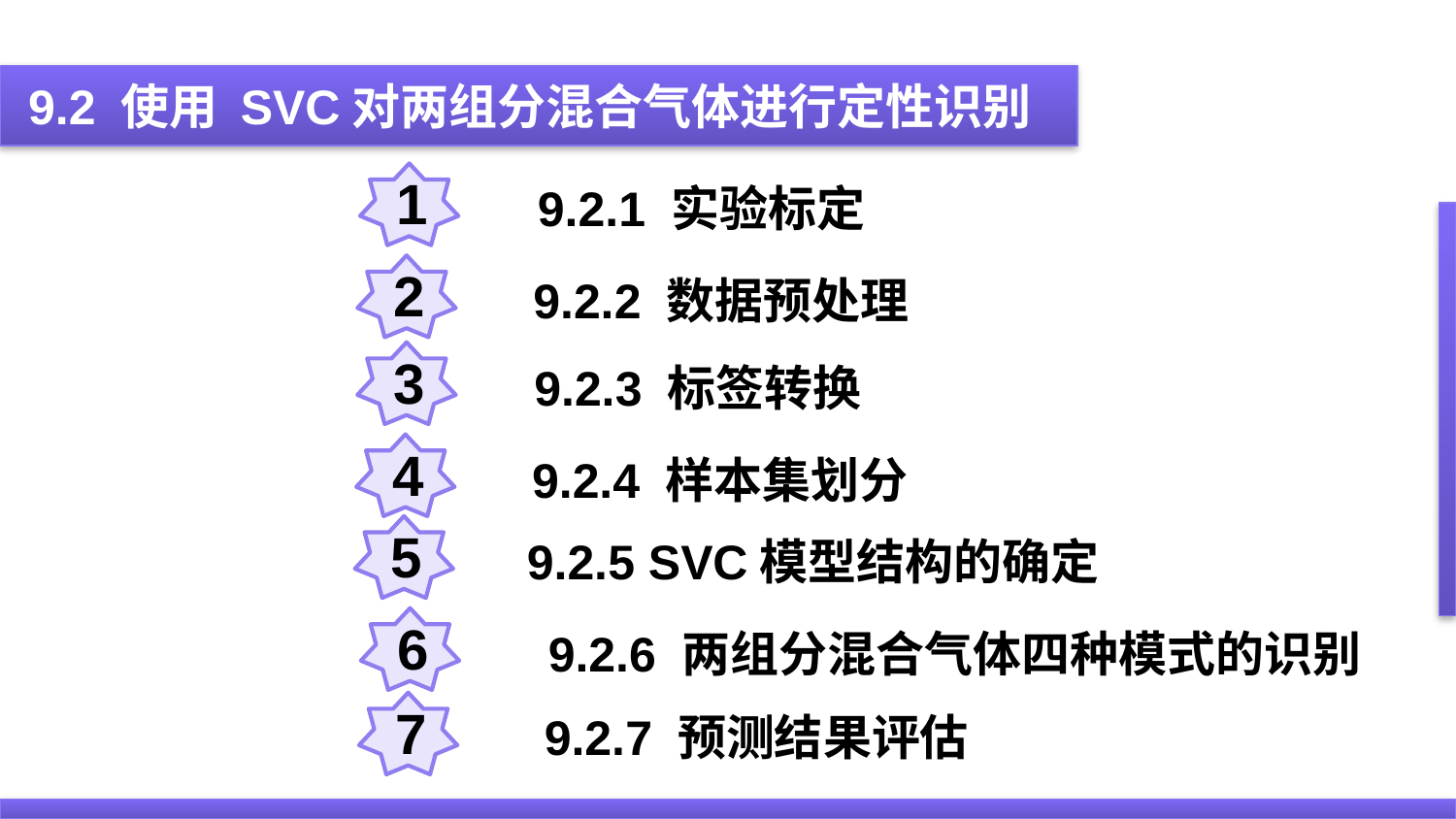

9.2 使用 SVC对两组分混合气体进行定性识别
1
9.2.1 实验标定
2
9.2.2 数据预处理
3
9.2.3 标签转换
4
9.2.4 样本集划分
5
9.2.5 SVC模型结构的确定
6
9.2.6 两组分混合气体四种模式的识别
7
9.2.7 预测结果评估